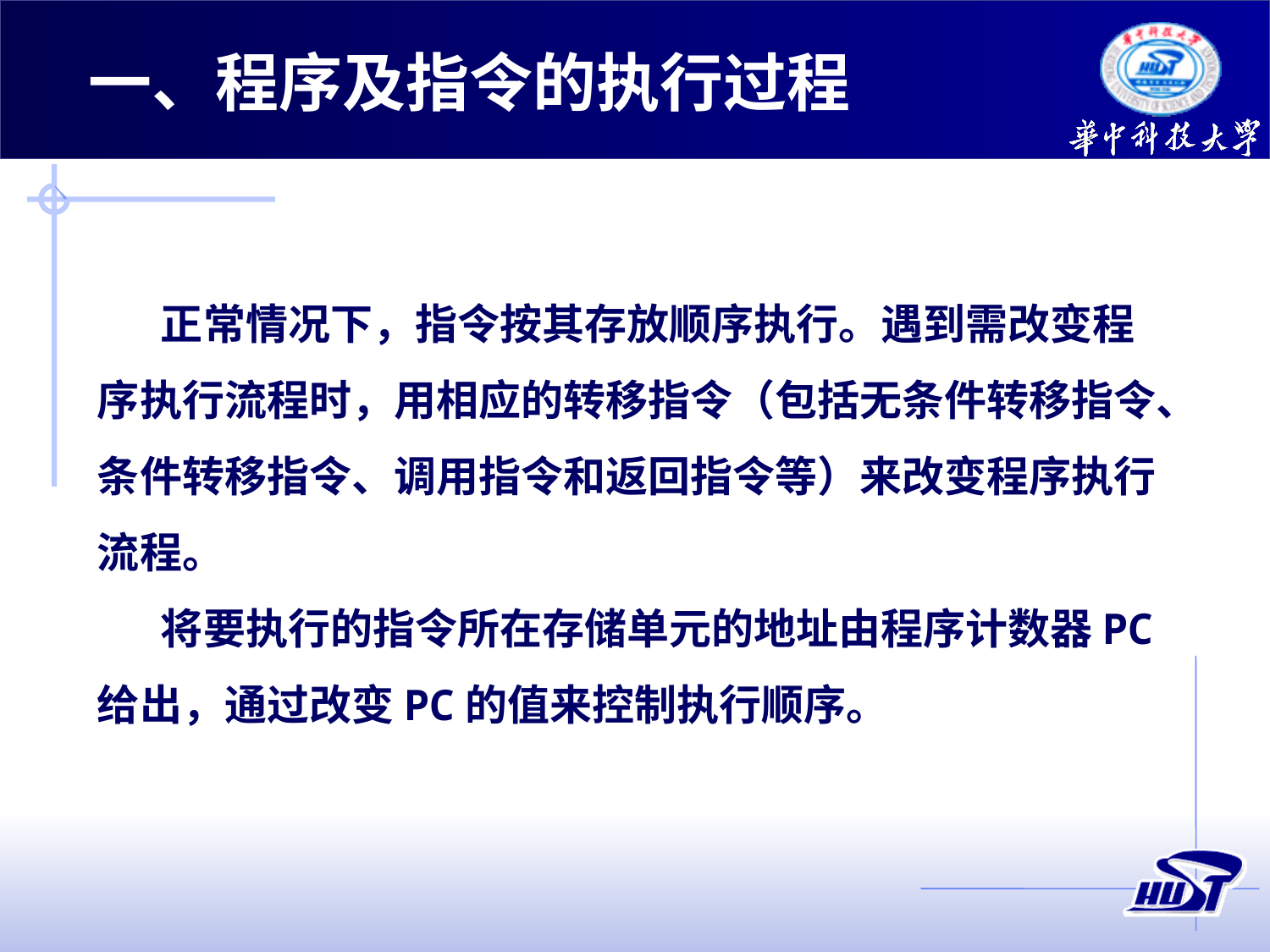

一、程序及指令的执行过程
正常情况下，指令按其存放顺序执行。遇到需改变程序执行流程时，用相应的转移指令（包括无条件转移指令、条件转移指令、调用指令和返回指令等）来改变程序执行流程。
将要执行的指令所在存储单元的地址由程序计数器PC给出，通过改变PC的值来控制执行顺序。